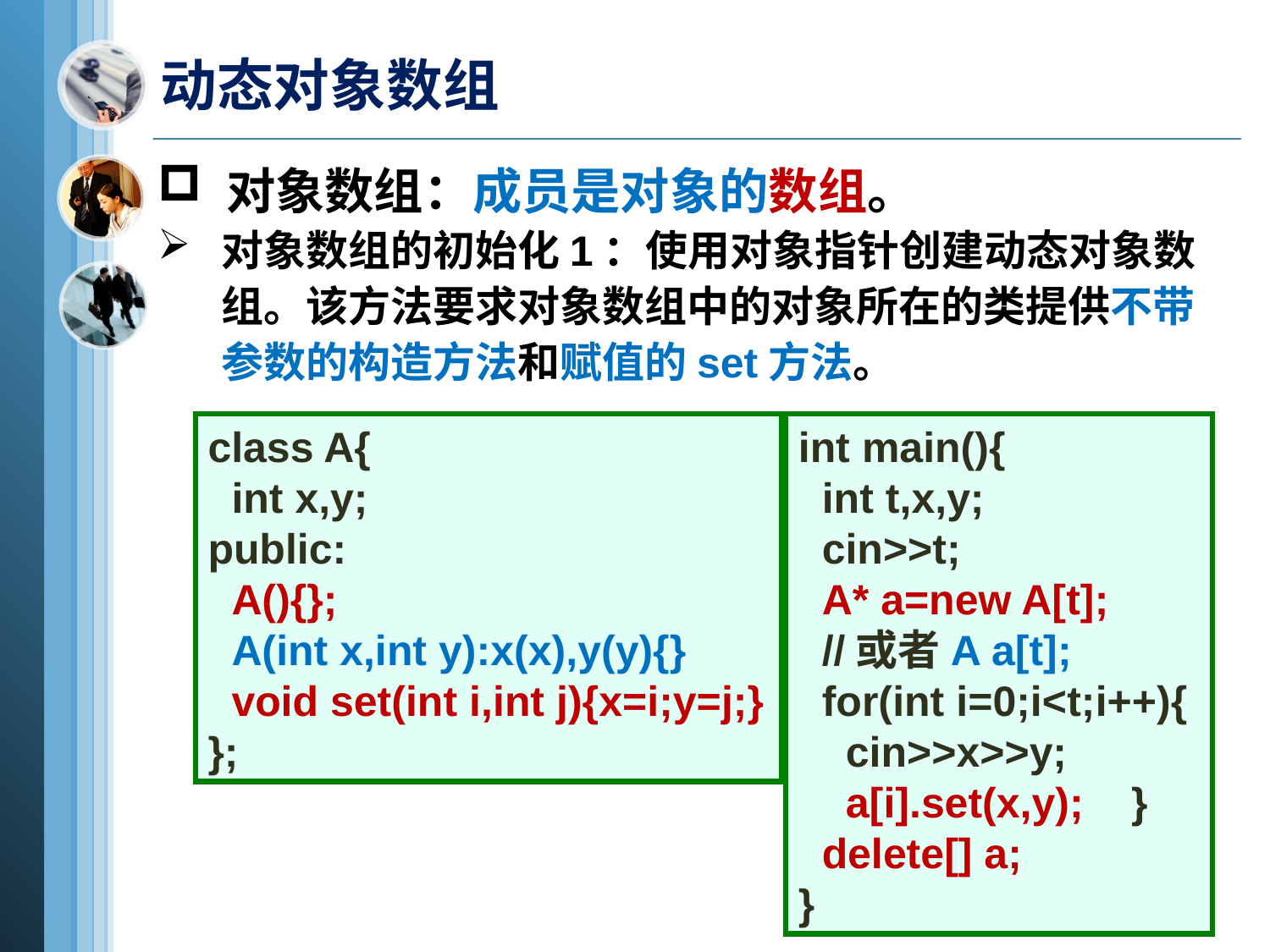

动态对象数组
 对象数组：成员是对象的数组。
对象数组的初始化1：使用对象指针创建动态对象数组。该方法要求对象数组中的对象所在的类提供不带参数的构造方法和赋值的set方法。
class A{
  int x,y;
public:
  A(){};
  A(int x,int y):x(x),y(y){}
  void set(int i,int j){x=i;y=j;}
};
int main(){
  int t,x,y;
  cin>>t;
  A* a=new A[t];
  //或者A a[t];
  for(int i=0;i<t;i++){
    cin>>x>>y;
    a[i].set(x,y);    }
  delete[] a;
}